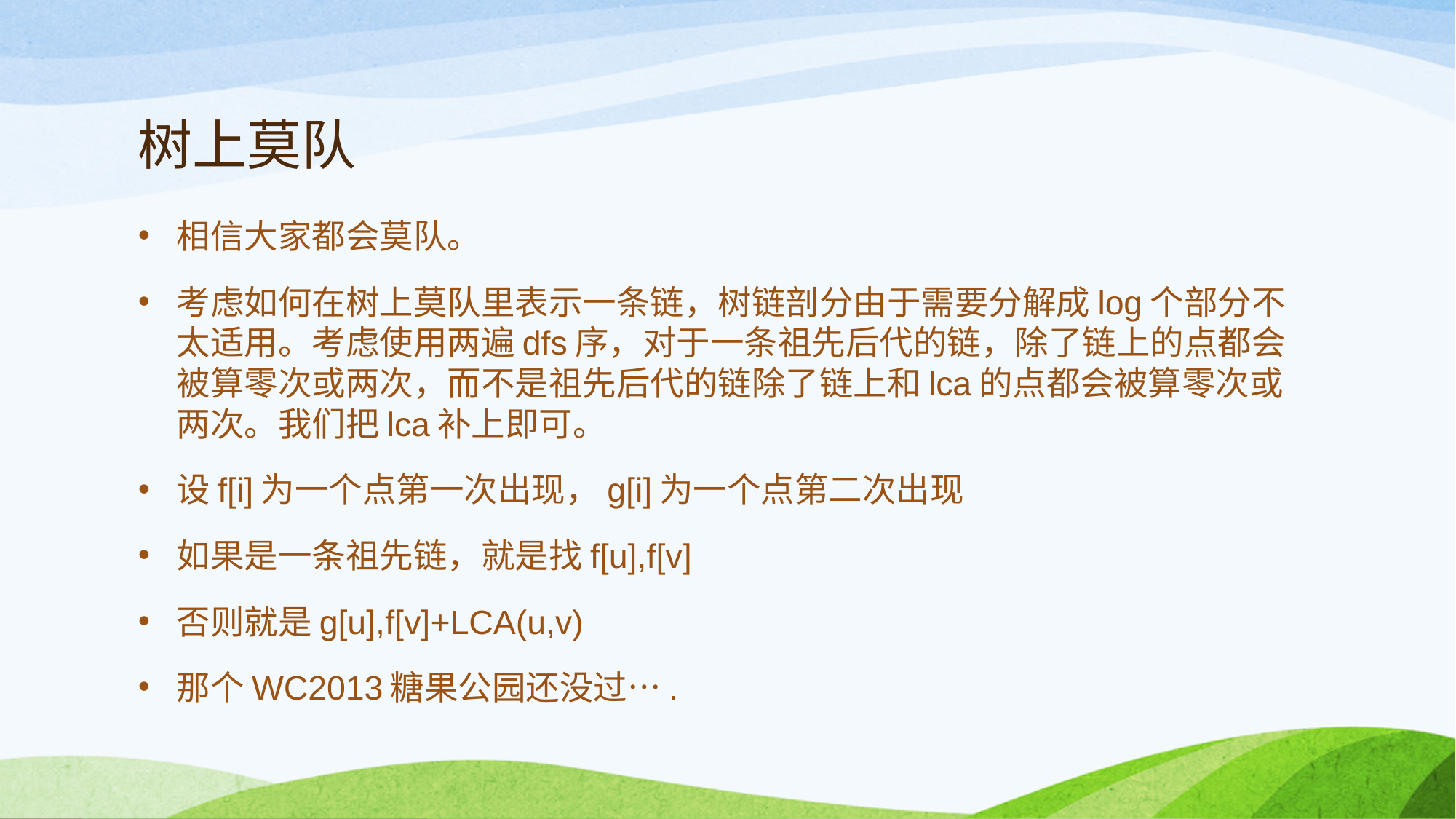

# 树上莫队
相信大家都会莫队。
考虑如何在树上莫队里表示一条链，树链剖分由于需要分解成log个部分不太适用。考虑使用两遍dfs序，对于一条祖先后代的链，除了链上的点都会被算零次或两次，而不是祖先后代的链除了链上和lca的点都会被算零次或两次。我们把lca补上即可。
设f[i]为一个点第一次出现，g[i]为一个点第二次出现
如果是一条祖先链，就是找f[u],f[v]
否则就是g[u],f[v]+LCA(u,v)
那个WC2013糖果公园还没过….